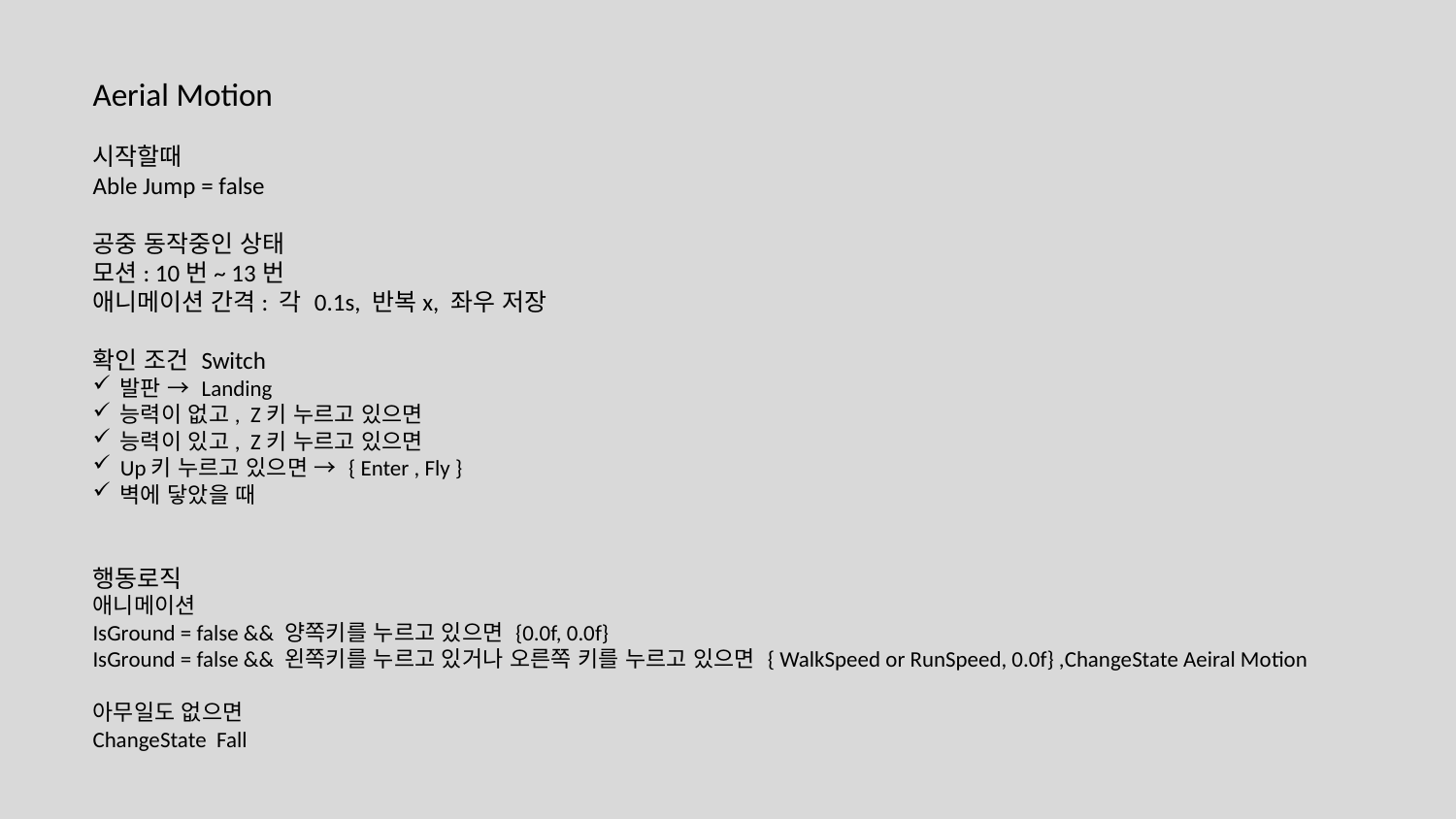

Aerial Motion

시작할때
Able Jump = false

공중 동작중인 상태
모션: 10번~ 13번
애니메이션 간격: 각 0.1s, 반복x, 좌우 저장

확인 조건 Switch
발판 → Landing
능력이 없고,  Z키 누르고 있으면
능력이 있고,  Z키 누르고 있으면
Up키 누르고 있으면 → { Enter , Fly }
벽에 닿았을 때

행동로직
애니메이션
IsGround = false && 양쪽키를 누르고 있으면 {0.0f, 0.0f}
IsGround = false && 왼쪽키를 누르고 있거나 오른쪽 키를 누르고 있으면 { WalkSpeed or RunSpeed, 0.0f} ,ChangeState Aeiral Motion

아무일도 없으면
ChangeState  Fall